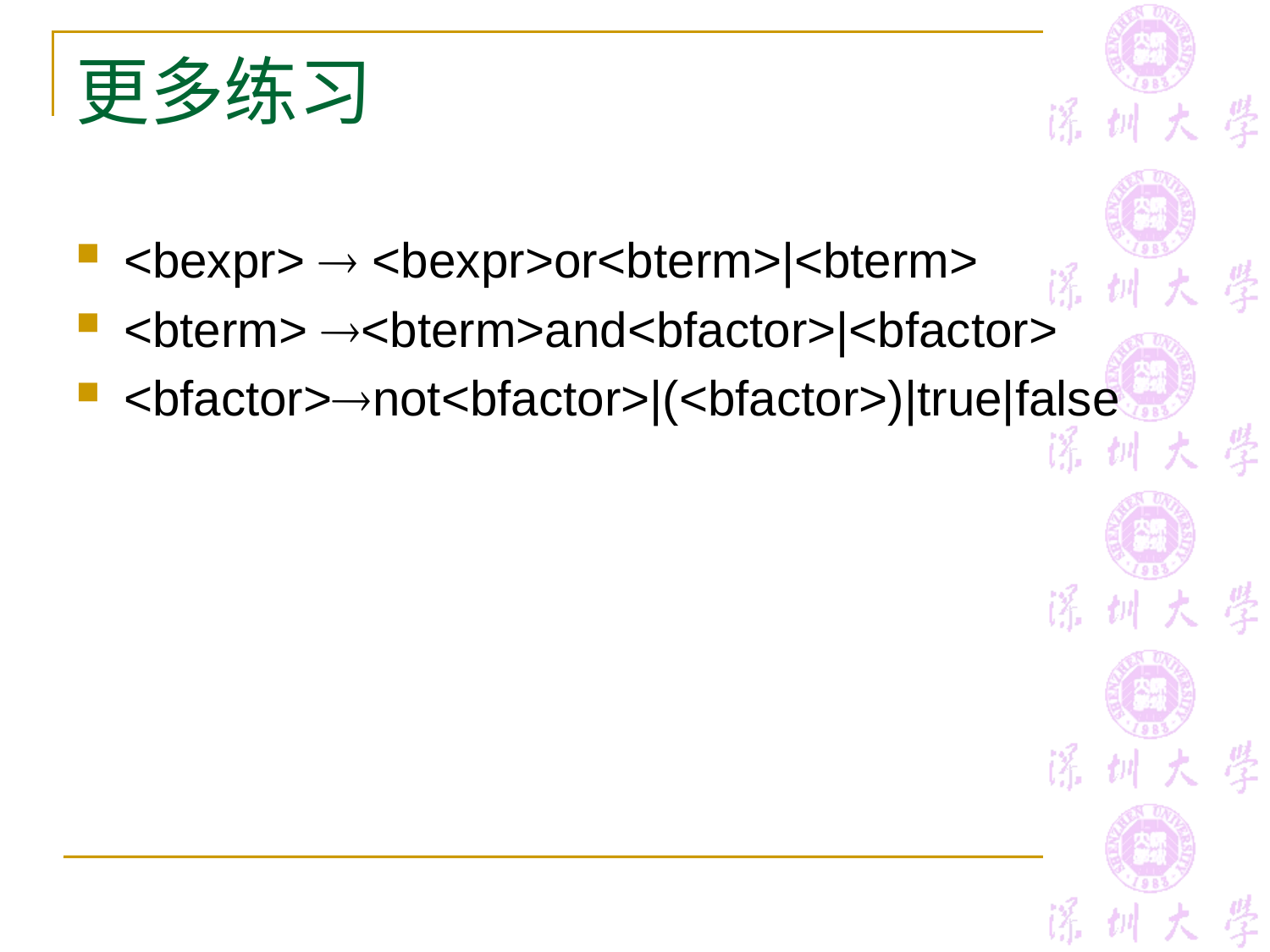

# 更多练习
<bexpr> → <bexpr>or<bterm>|<bterm>
<bterm> →<bterm>and<bfactor>|<bfactor>
<bfactor>→not<bfactor>|(<bfactor>)|true|false